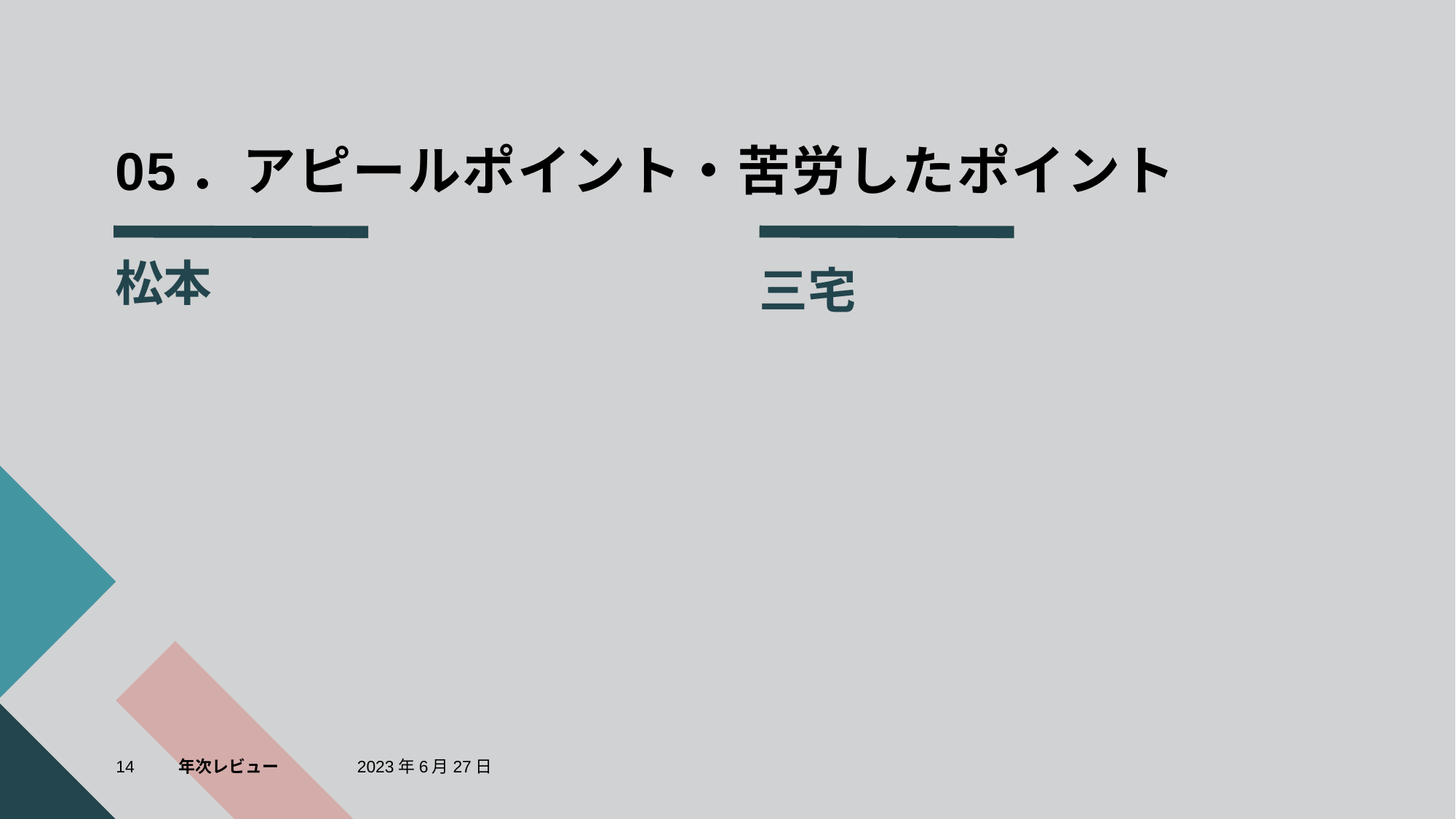

# 05．アピールポイント・苦労したポイント
松本
三宅

14
年次レビュー
2023年6月27日